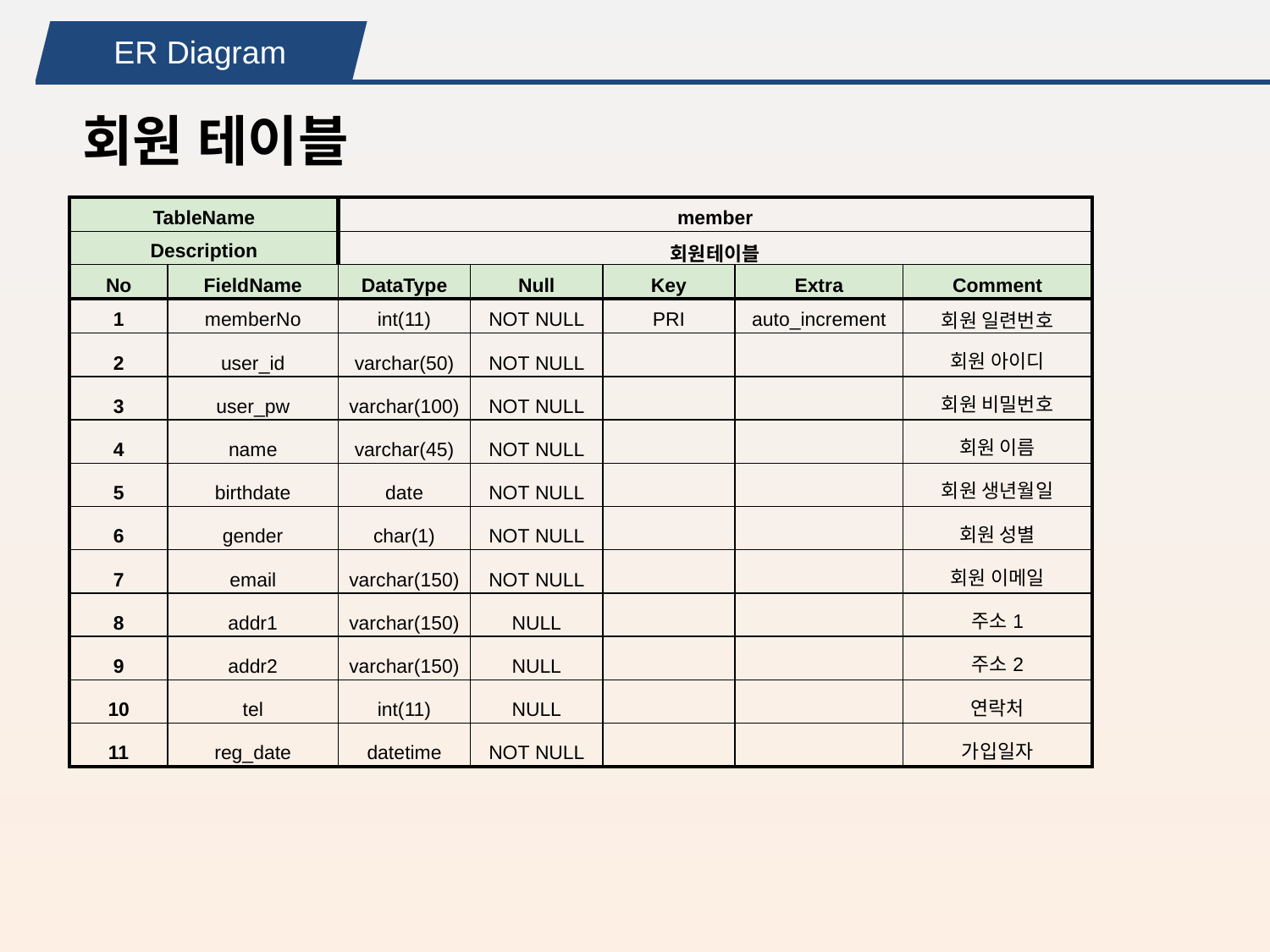

ER Diagram

회원 테이블
| TableName |  | member |  |  |  |  |
| --- | --- | --- | --- | --- | --- | --- |
| Description |  | 회원테이블 |  |  |  |  |
| No | FieldName | DataType | Null | Key | Extra | Comment |
| 1 | memberNo | int(11) | NOT NULL | PRI | auto\_increment | 회원 일련번호 |
| 2 | user\_id | varchar(50) | NOT NULL |  |  | 회원 아이디 |
| 3 | user\_pw | varchar(100) | NOT NULL |  |  | 회원 비밀번호 |
| 4 | name | varchar(45) | NOT NULL |  |  | 회원 이름 |
| 5 | birthdate | date | NOT NULL |  |  | 회원 생년월일 |
| 6 | gender | char(1) | NOT NULL |  |  | 회원 성별 |
| 7 | email | varchar(150) | NOT NULL |  |  | 회원 이메일 |
| 8 | addr1 | varchar(150) | NULL |  |  | 주소1 |
| 9 | addr2 | varchar(150) | NULL |  |  | 주소2 |
| 10 | tel | int(11) | NULL |  |  | 연락처 |
| 11 | reg\_date | datetime | NOT NULL |  |  | 가입일자 |